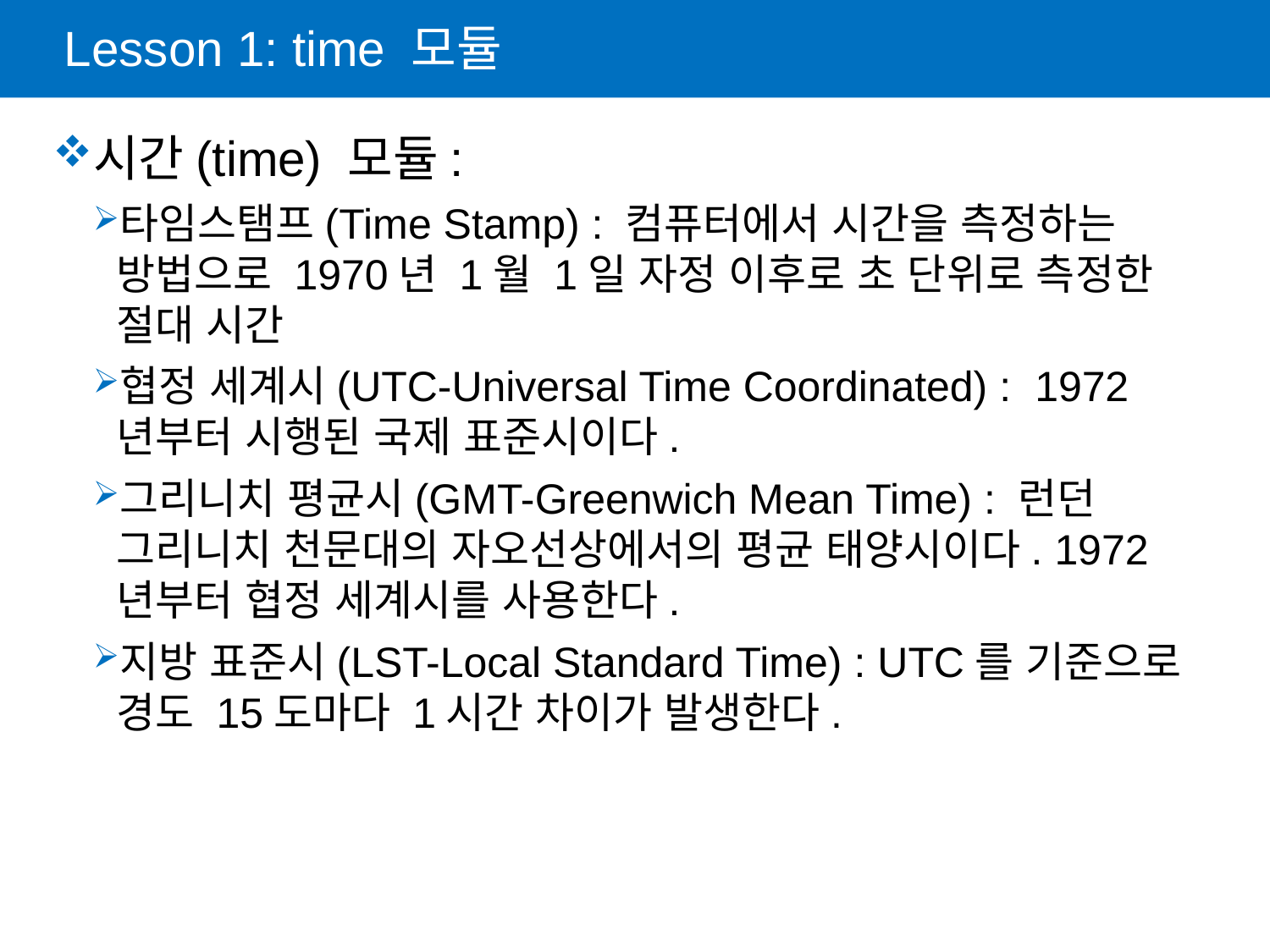

# Lesson 1: time 모듈
시간(time) 모듈:
타임스탬프(Time Stamp) : 컴퓨터에서 시간을 측정하는 방법으로 1970년 1월 1일 자정 이후로 초 단위로 측정한 절대 시간
협정 세계시(UTC-Universal Time Coordinated) :  1972년부터 시행된 국제 표준시이다.
그리니치 평균시(GMT-Greenwich Mean Time) : 런던 그리니치 천문대의 자오선상에서의 평균 태양시이다. 1972년부터 협정 세계시를 사용한다.
지방 표준시(LST-Local Standard Time) : UTC를 기준으로 경도 15도마다 1시간 차이가 발생한다.